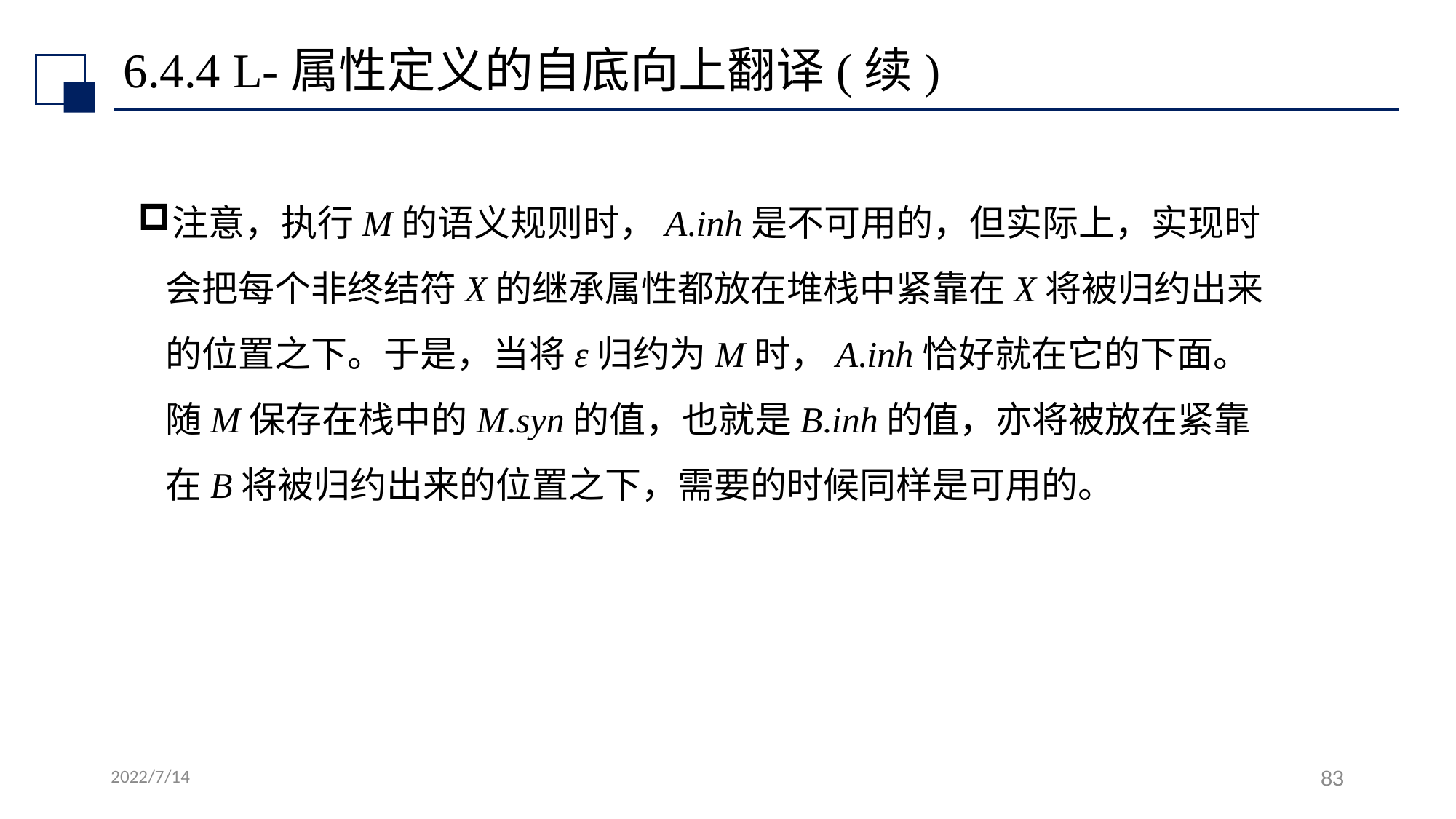

# 6.4.4 L-属性定义的自底向上翻译(续)
注意，执行M的语义规则时，A.inh是不可用的，但实际上，实现时会把每个非终结符X的继承属性都放在堆栈中紧靠在X将被归约出来的位置之下。于是，当将ε归约为M时，A.inh恰好就在它的下面。随M保存在栈中的M.syn的值，也就是B.inh的值，亦将被放在紧靠在B将被归约出来的位置之下，需要的时候同样是可用的。
2022/7/14
83